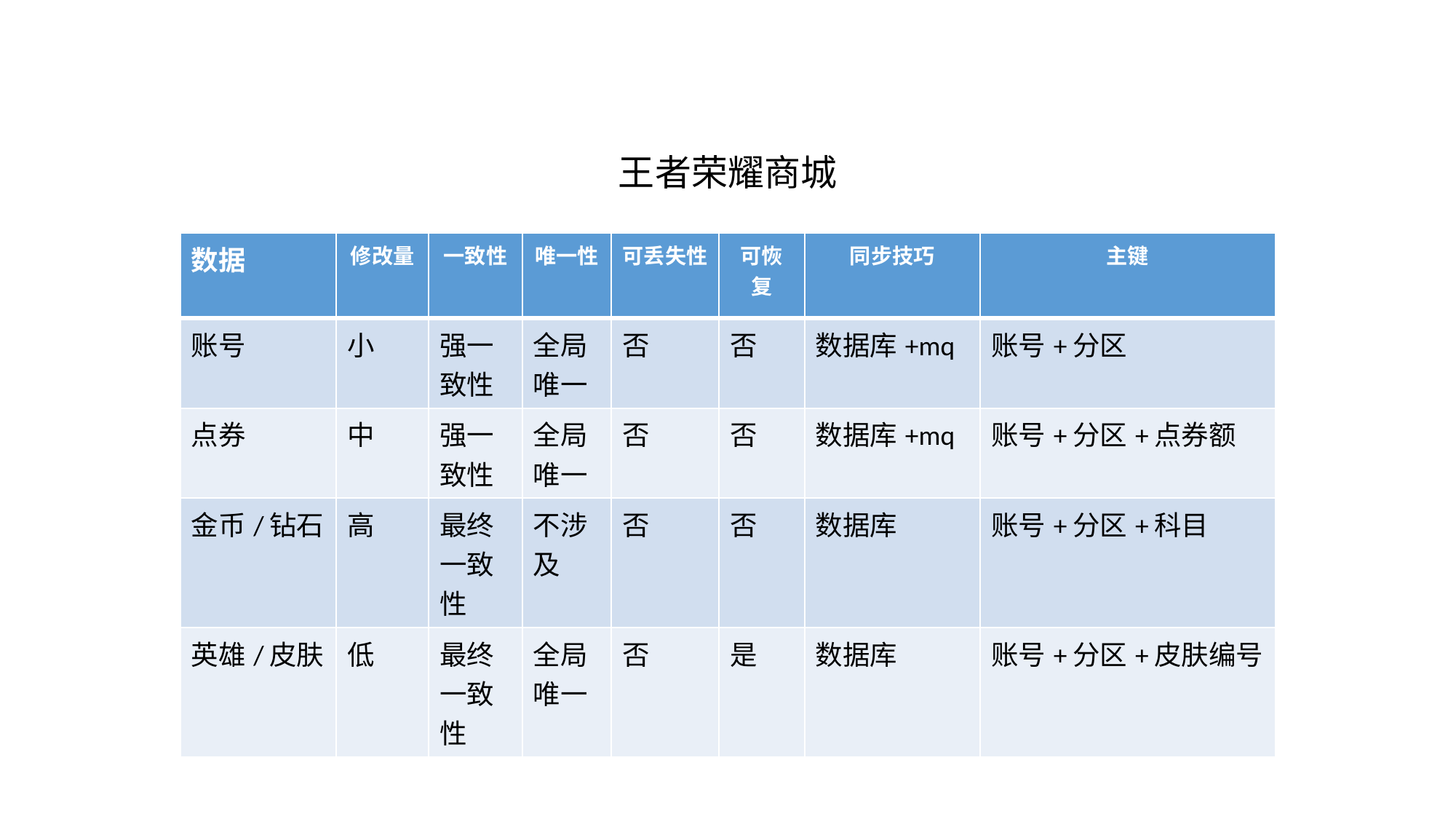

# 王者荣耀商城
| 数据 | 修改量 | 一致性 | 唯一性 | 可丢失性 | 可恢复 | 同步技巧 | 主键 |
| --- | --- | --- | --- | --- | --- | --- | --- |
| 账号 | 小 | 强一致性 | 全局唯一 | 否 | 否 | 数据库+mq | 账号+分区 |
| 点券 | 中 | 强一致性 | 全局唯一 | 否 | 否 | 数据库+mq | 账号+分区+点券额 |
| 金币/钻石 | 高 | 最终一致性 | 不涉及 | 否 | 否 | 数据库 | 账号+分区+科目 |
| 英雄/皮肤 | 低 | 最终一致性 | 全局唯一 | 否 | 是 | 数据库 | 账号+分区+皮肤编号 |